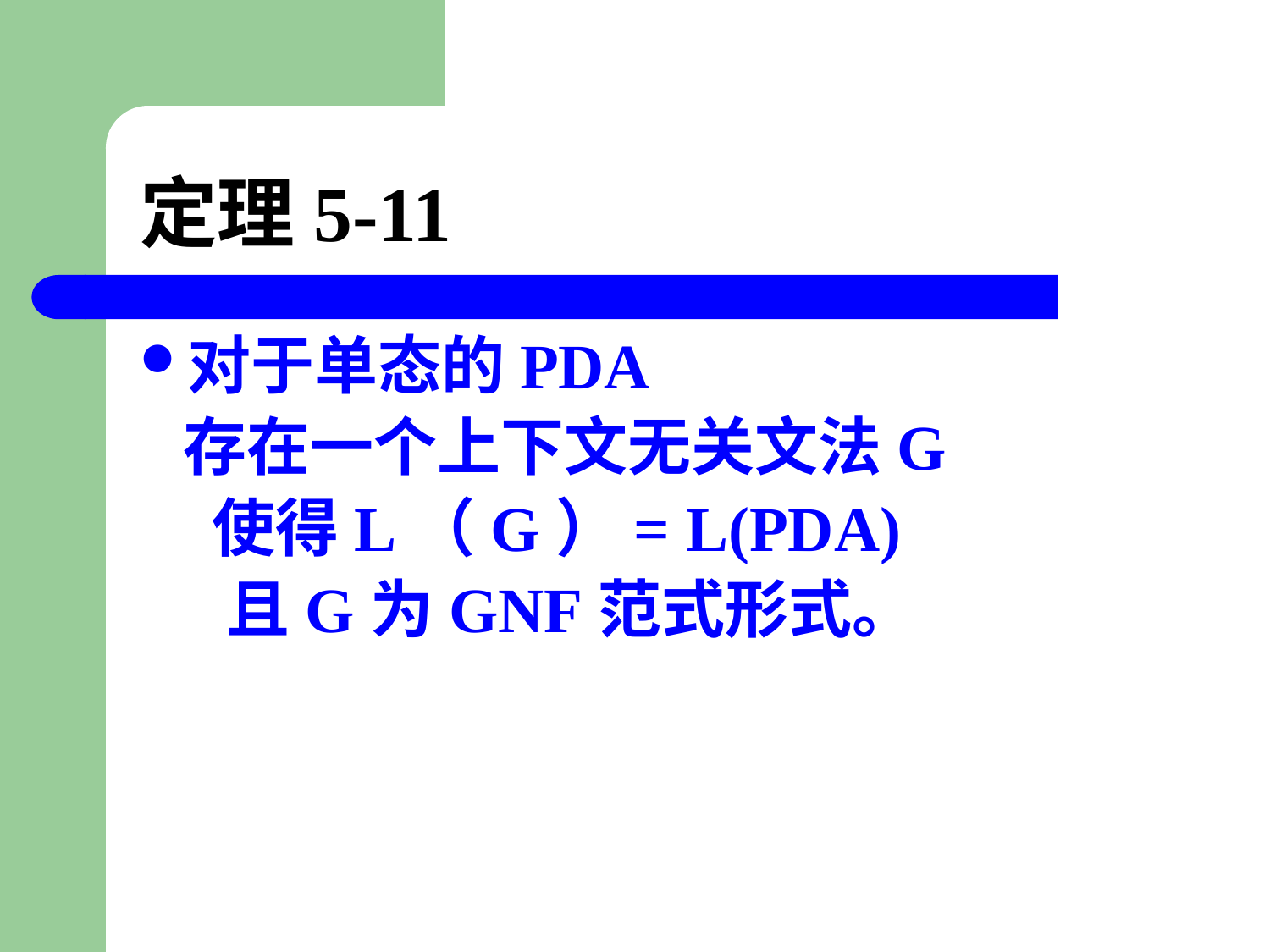

# 定理5-11
对于单态的PDA
  存在一个上下文无关文法G
    使得L（G）= L(PDA)
     且G为GNF范式形式。